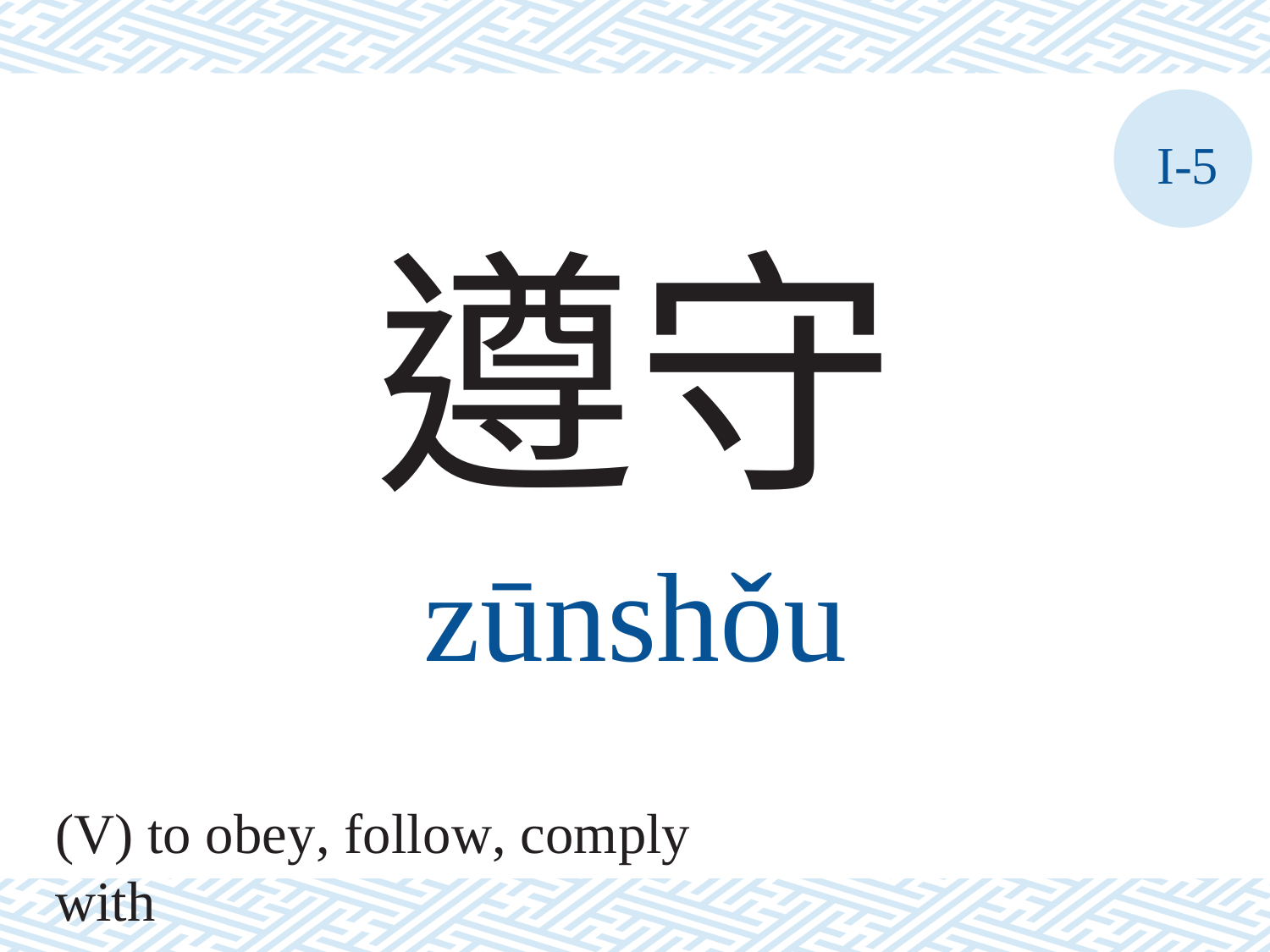

I-5
遵守
zūnshǒu
(V) to obey, follow, comply with